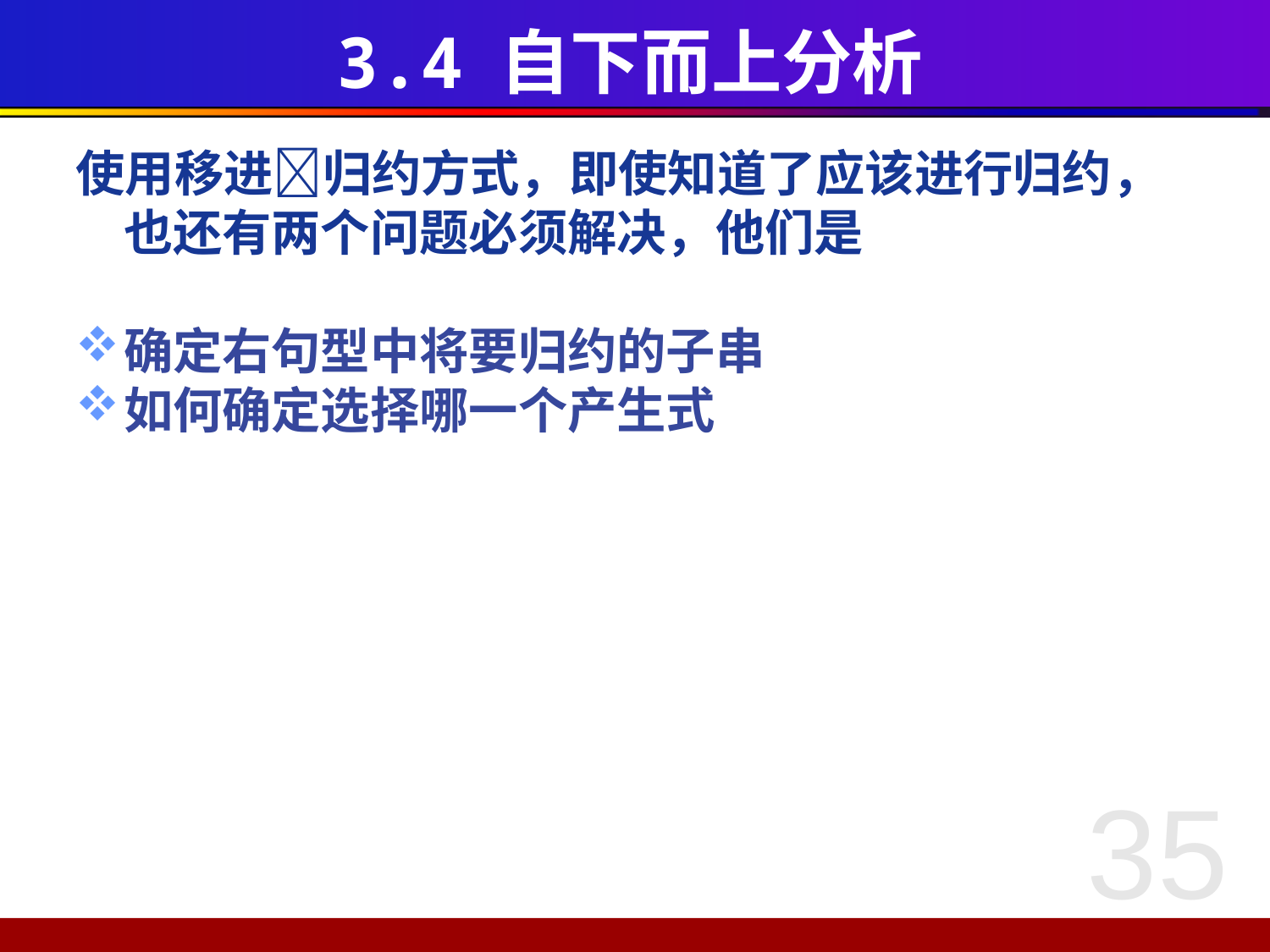

# 3.4 自下而上分析
使用移进−归约方式，即使知道了应该进行归约，也还有两个问题必须解决，他们是

确定右句型中将要归约的子串
如何确定选择哪一个产生式